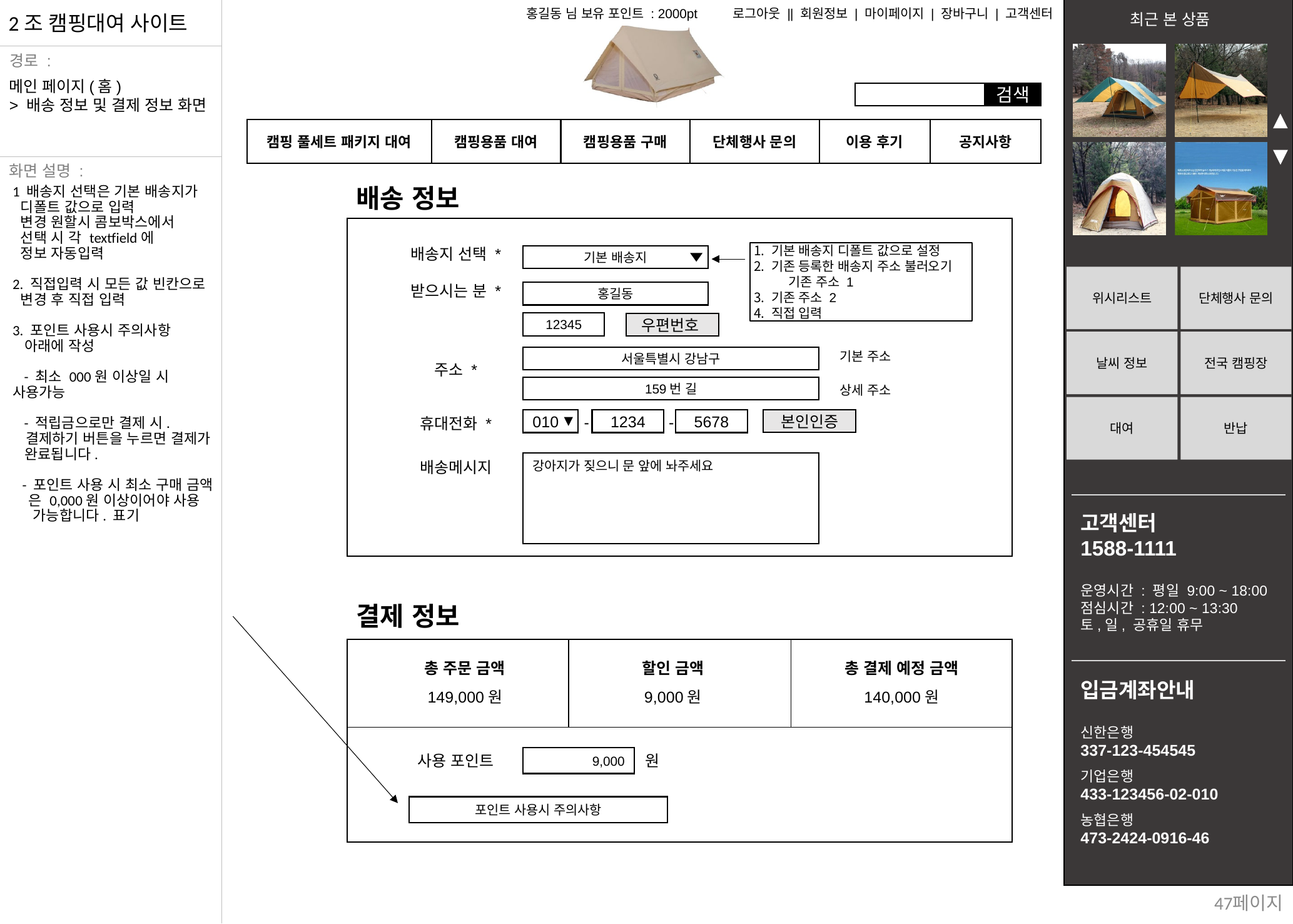

메인 페이지(홈)
> 배송 정보 및 결제 정보 화면
배송 정보
1 배송지 선택은 기본 배송지가
  디폴트 값으로 입력
  변경 원할시 콤보박스에서
  선택 시 각 textfield에
  정보 자동입력
2. 직접입력 시 모든 값 빈칸으로
  변경 후 직접 입력
3. 포인트 사용시 주의사항
   아래에 작성
  - 최소 000원 이상일 시 사용가능
  - 적립금으로만 결제 시.
   결제하기 버튼을 누르면 결제가
   완료됩니다.
   - 포인트 사용 시 최소 구매 금액
    은 0,000원 이상이어야 사용
     가능합니다. 표기

배송지 선택 *
 기본 배송지 디폴트 값으로 설정
 기존 등록한 배송지 주소 불러오기             기존 주소 1
 기존 주소 2
 직접 입력
기본 배송지

받으시는 분 *
홍길동
12345
우편번호
기본 주소
서울특별시 강남구
주소 *
상세 주소
159번 길
-
-
010

1234
5678
휴대전화 *
본인인증
배송메시지
강아지가 짖으니 문 앞에 놔주세요
결제 정보

총 주문 금액
할인 금액
총 결제 예정 금액
149,000원
9,000원
140,000원
원
사용 포인트
9,000
포인트 사용시 주의사항